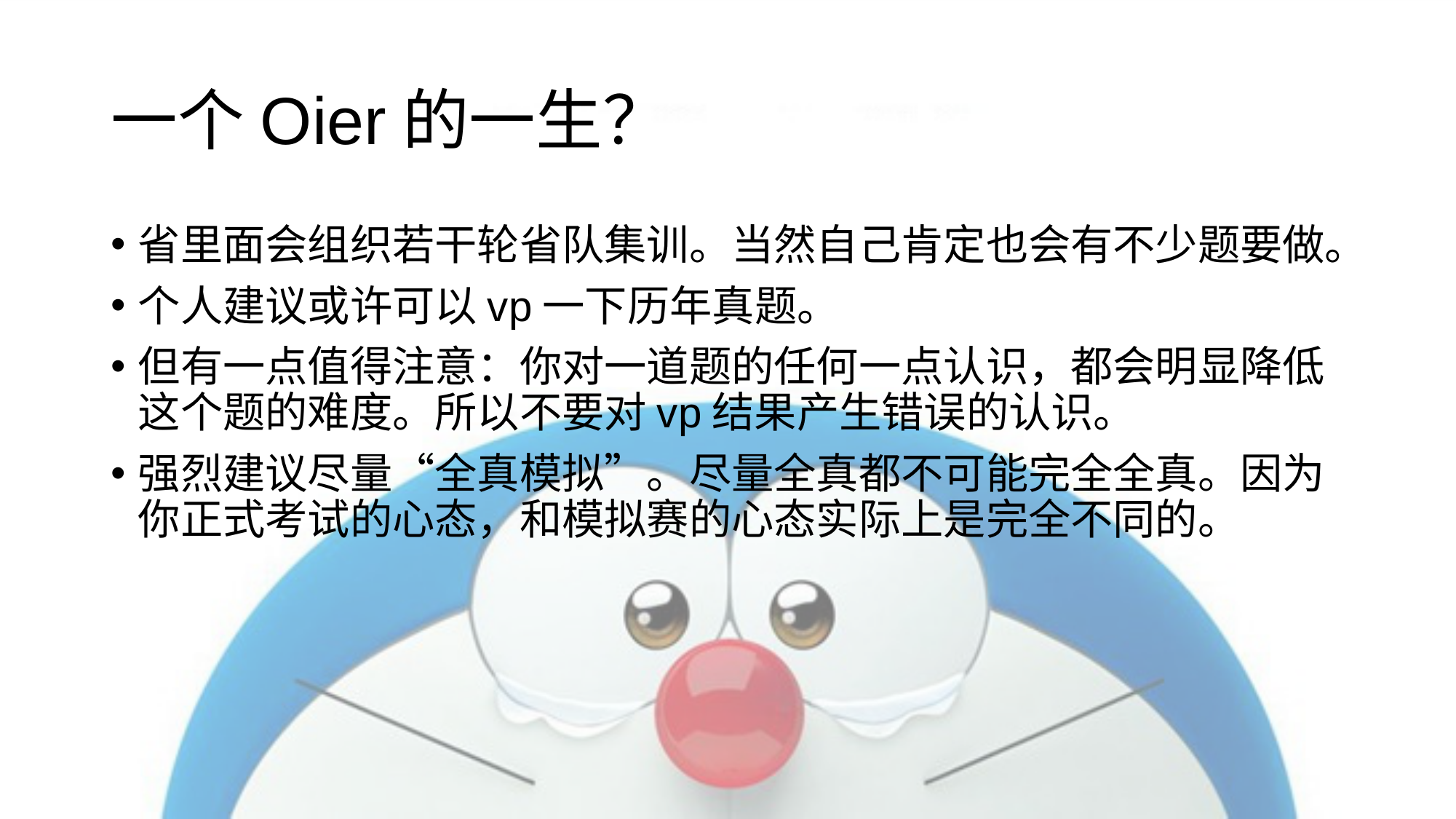

# 一个Oier的一生？
省里面会组织若干轮省队集训。当然自己肯定也会有不少题要做。
个人建议或许可以vp一下历年真题。
但有一点值得注意：你对一道题的任何一点认识，都会明显降低这个题的难度。所以不要对vp结果产生错误的认识。
强烈建议尽量“全真模拟”。尽量全真都不可能完全全真。因为你正式考试的心态，和模拟赛的心态实际上是完全不同的。